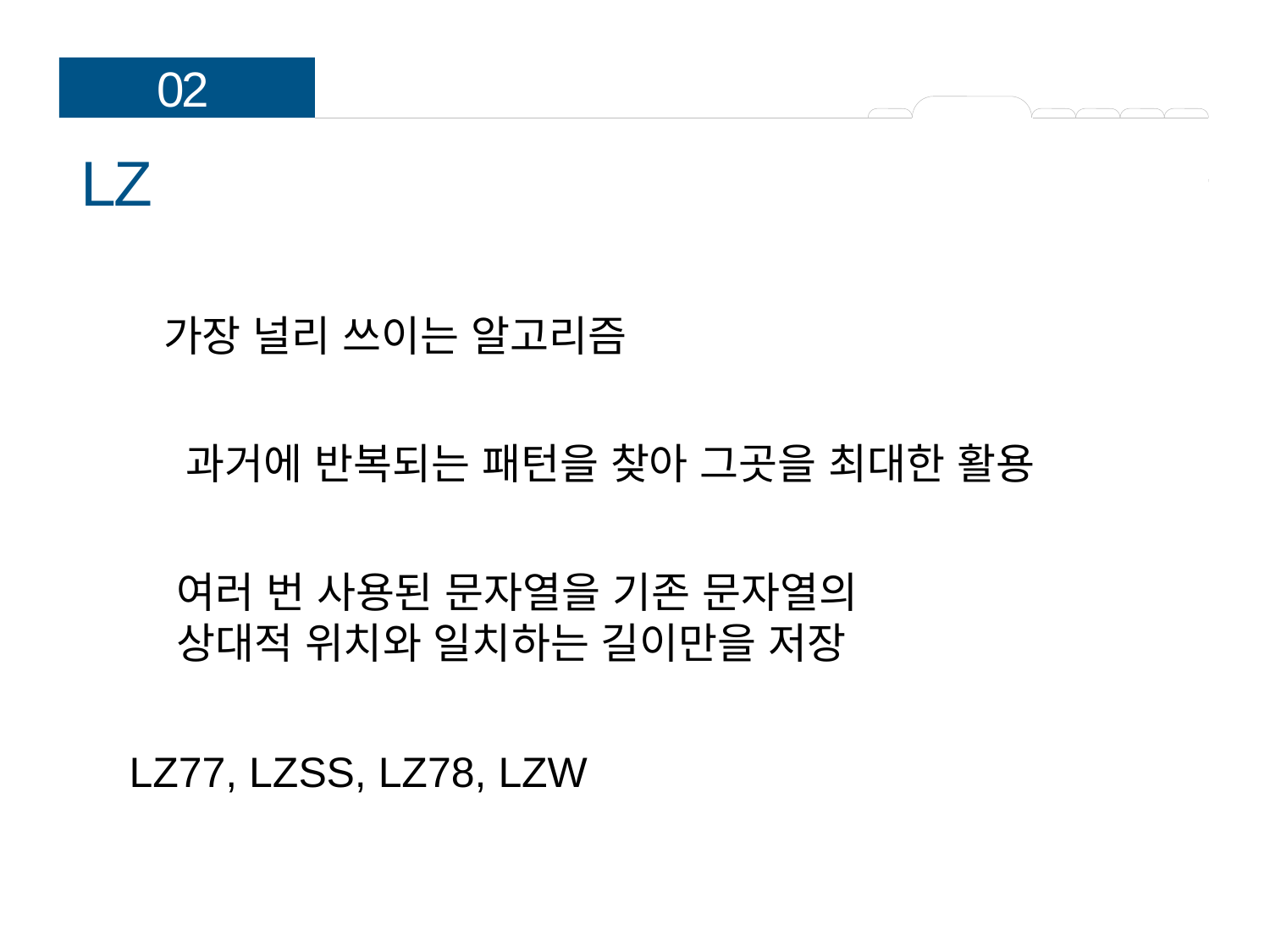

02 알고리즘

LZ
가장 널리 쓰이는 알고리즘
과거에 반복되는 패턴을 찾아 그곳을 최대한 활용
여러 번 사용된 문자열을 기존 문자열의
상대적 위치와 일치하는 길이만을 저장
LZ77, LZSS, LZ78, LZW